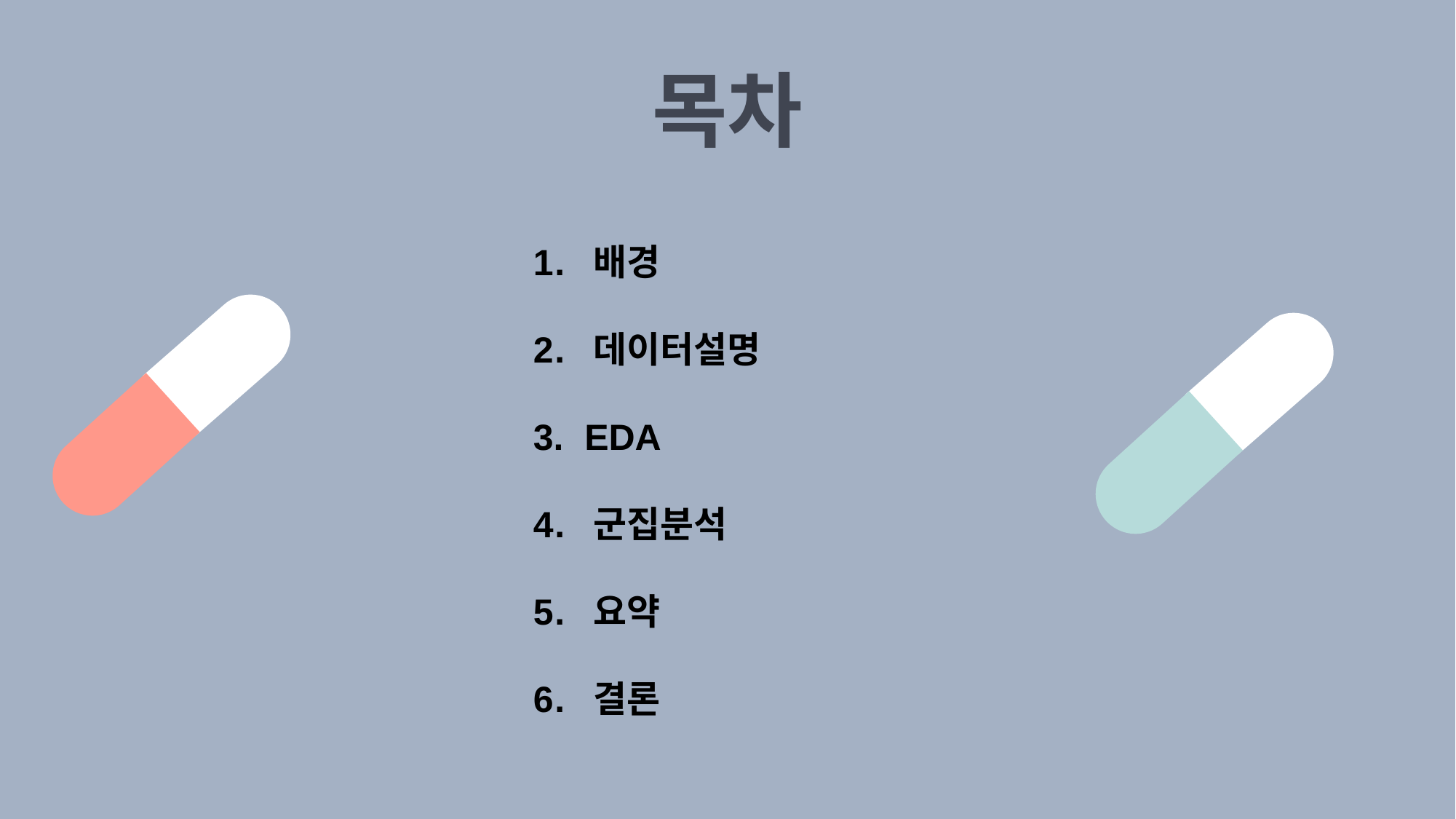

목차
 배경
 데이터설명
 EDA
 군집분석
 요약
 결론